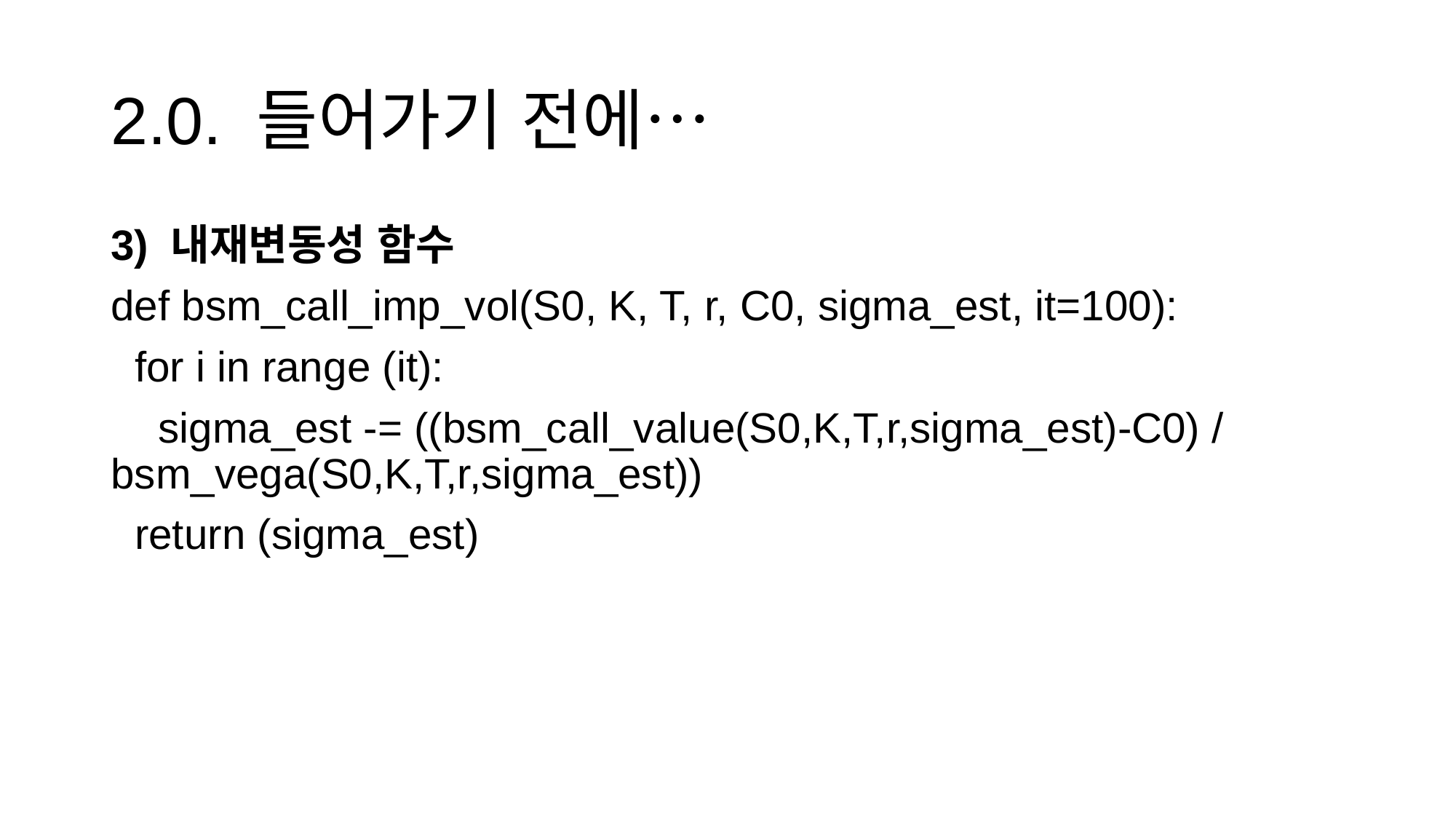

# 2.0. 들어가기 전에…
3) 내재변동성 함수
def bsm_call_imp_vol(S0, K, T, r, C0, sigma_est, it=100):
  for i in range (it):
    sigma_est -= ((bsm_call_value(S0,K,T,r,sigma_est)-C0) / bsm_vega(S0,K,T,r,sigma_est))
  return (sigma_est)